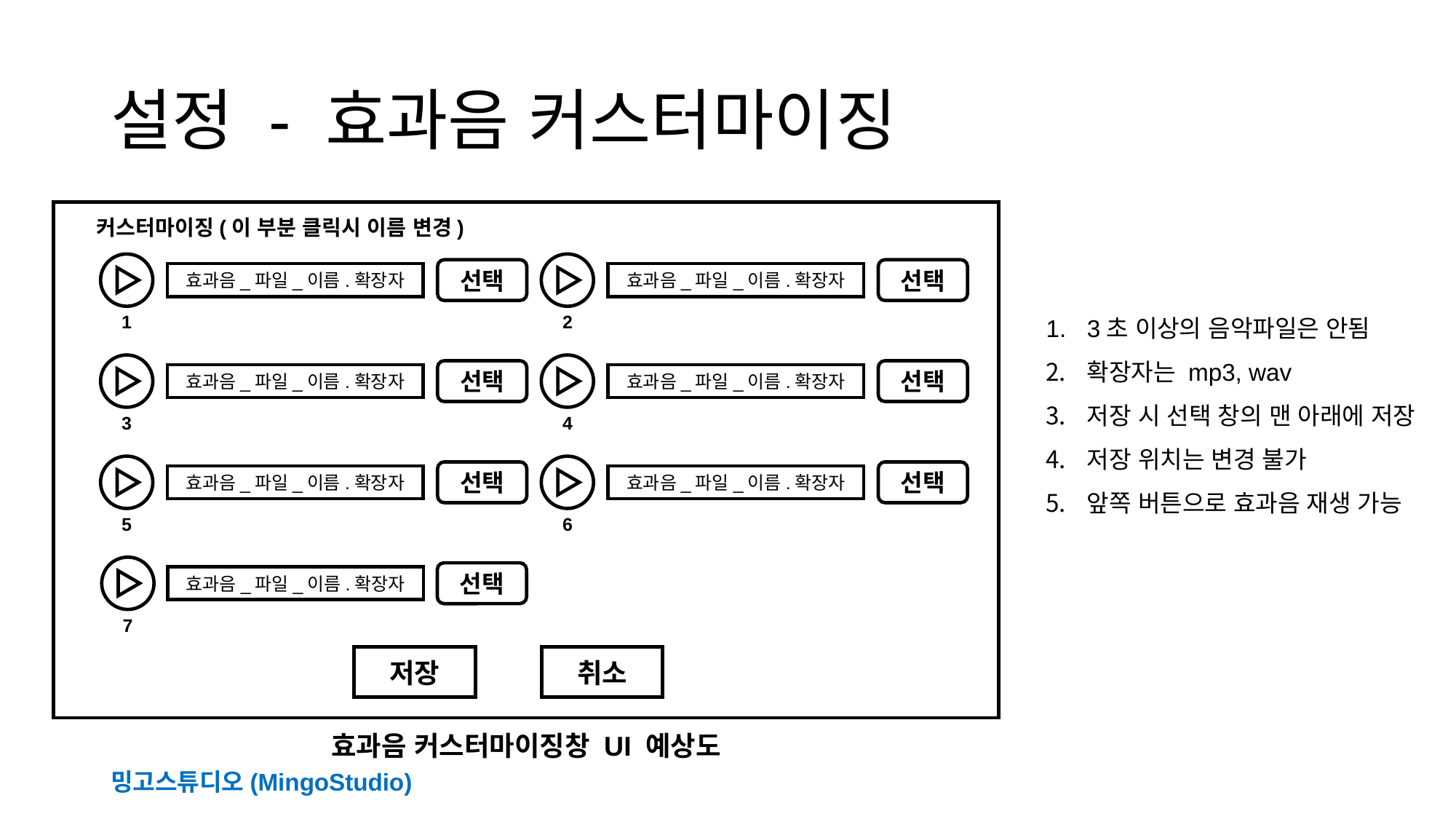

# 설정 - 효과음 커스터마이징

커스터마이징(이 부분 클릭시 이름 변경)

선택
선택
효과음_파일_이름.확장자
효과음_파일_이름.확장자
3초 이상의 음악파일은 안됨
확장자는 mp3, wav
저장 시 선택 창의 맨 아래에 저장
저장 위치는 변경 불가
앞쪽 버튼으로 효과음 재생 가능
1
2

선택
선택
효과음_파일_이름.확장자
효과음_파일_이름.확장자
3
4

선택
선택
효과음_파일_이름.확장자
효과음_파일_이름.확장자
5
6

선택
효과음_파일_이름.확장자
7
저장
취소
효과음 커스터마이징창 UI 예상도
밍고스튜디오(MingoStudio)